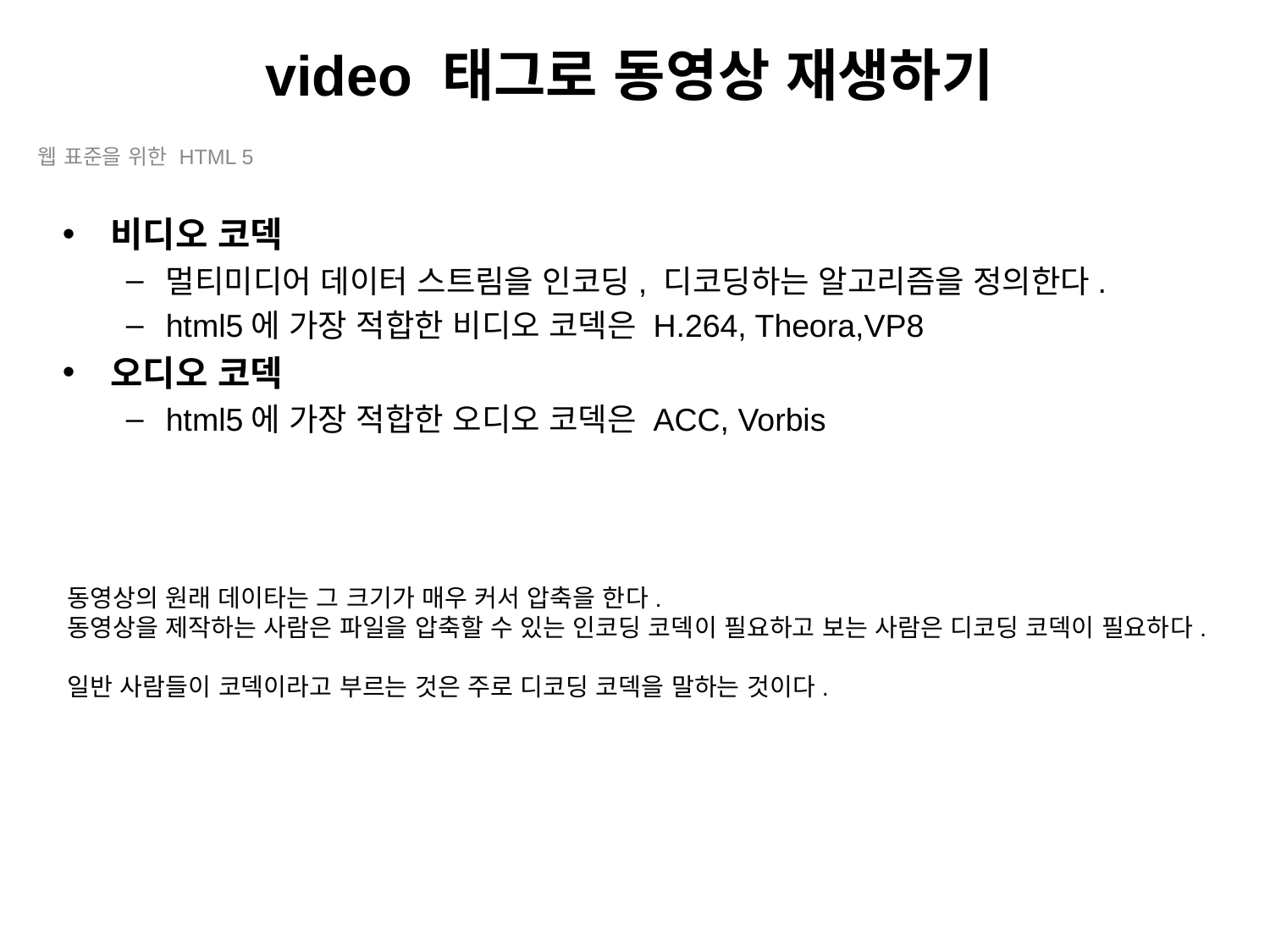

# video 태그로 동영상 재생하기
웹 표준을 위한 HTML 5
비디오 코덱
멀티미디어 데이터 스트림을 인코딩, 디코딩하는 알고리즘을 정의한다.
html5에 가장 적합한 비디오 코덱은 H.264, Theora,VP8
오디오 코덱
html5에 가장 적합한 오디오 코덱은 ACC, Vorbis
동영상의 원래 데이타는 그 크기가 매우 커서 압축을 한다.
동영상을 제작하는 사람은 파일을 압축할 수 있는 인코딩 코덱이 필요하고 보는 사람은 디코딩 코덱이 필요하다.

일반 사람들이 코덱이라고 부르는 것은 주로 디코딩 코덱을 말하는 것이다.